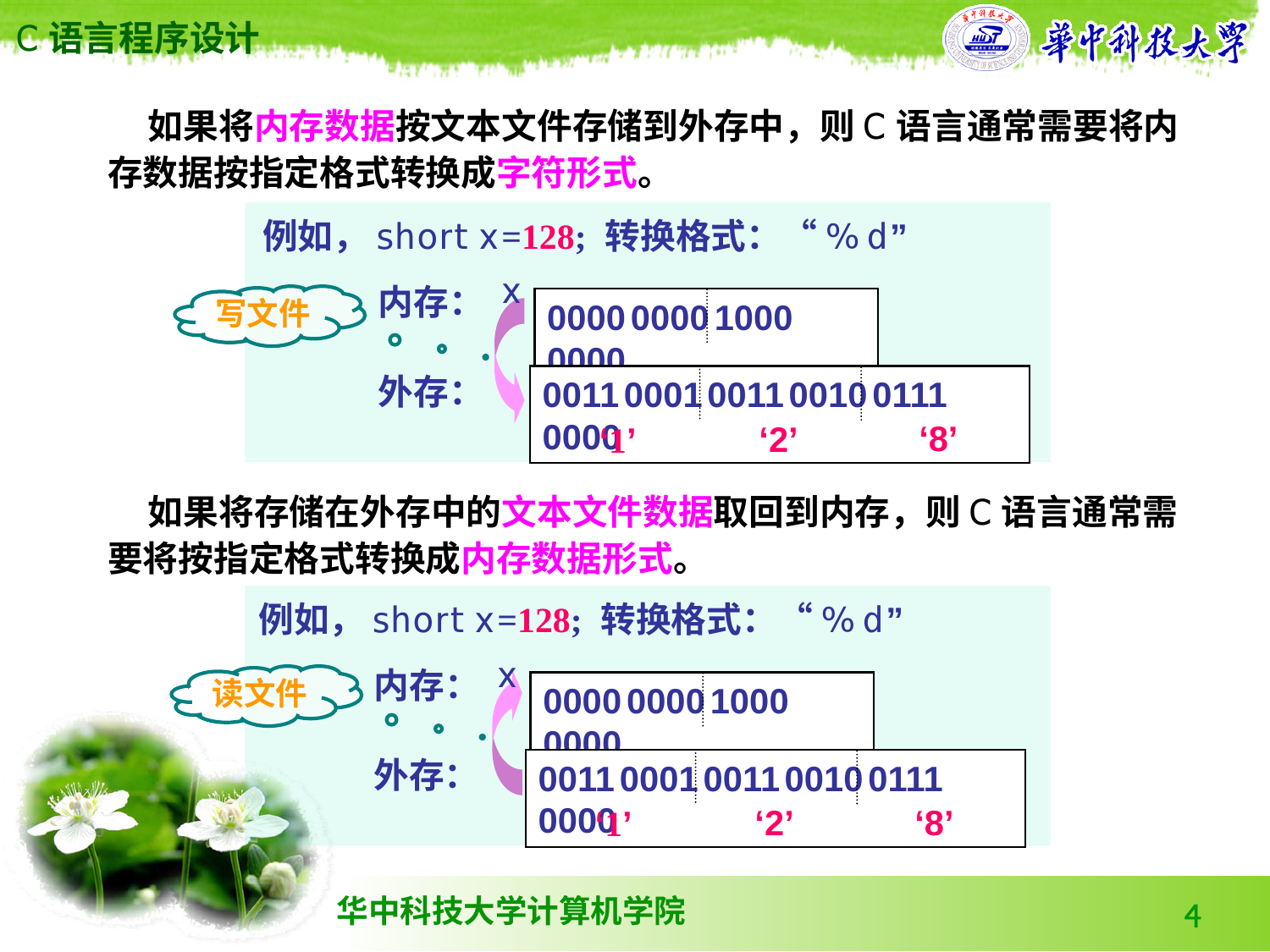

如果将内存数据按文本文件存储到外存中，则 C 语言通常需要将内存数据按指定格式转换成字符形式。

例如，short x=128; 转换格式：“%d”
x
内存：
写文件
0000 0000 1000 0000

外存：
0011 0001 0011 0010 0111 0000

‘8’
‘2’
‘1’
    如果将存储在外存中的文本文件数据取回到内存，则C语言通常需要将按指定格式转换成内存数据形式。

例如，short x=128; 转换格式：“%d”
x
内存：
读文件

0000 0000 1000 0000

外存：
0011 0001 0011 0010 0111 0000

‘8’
‘2’
‘1’
4